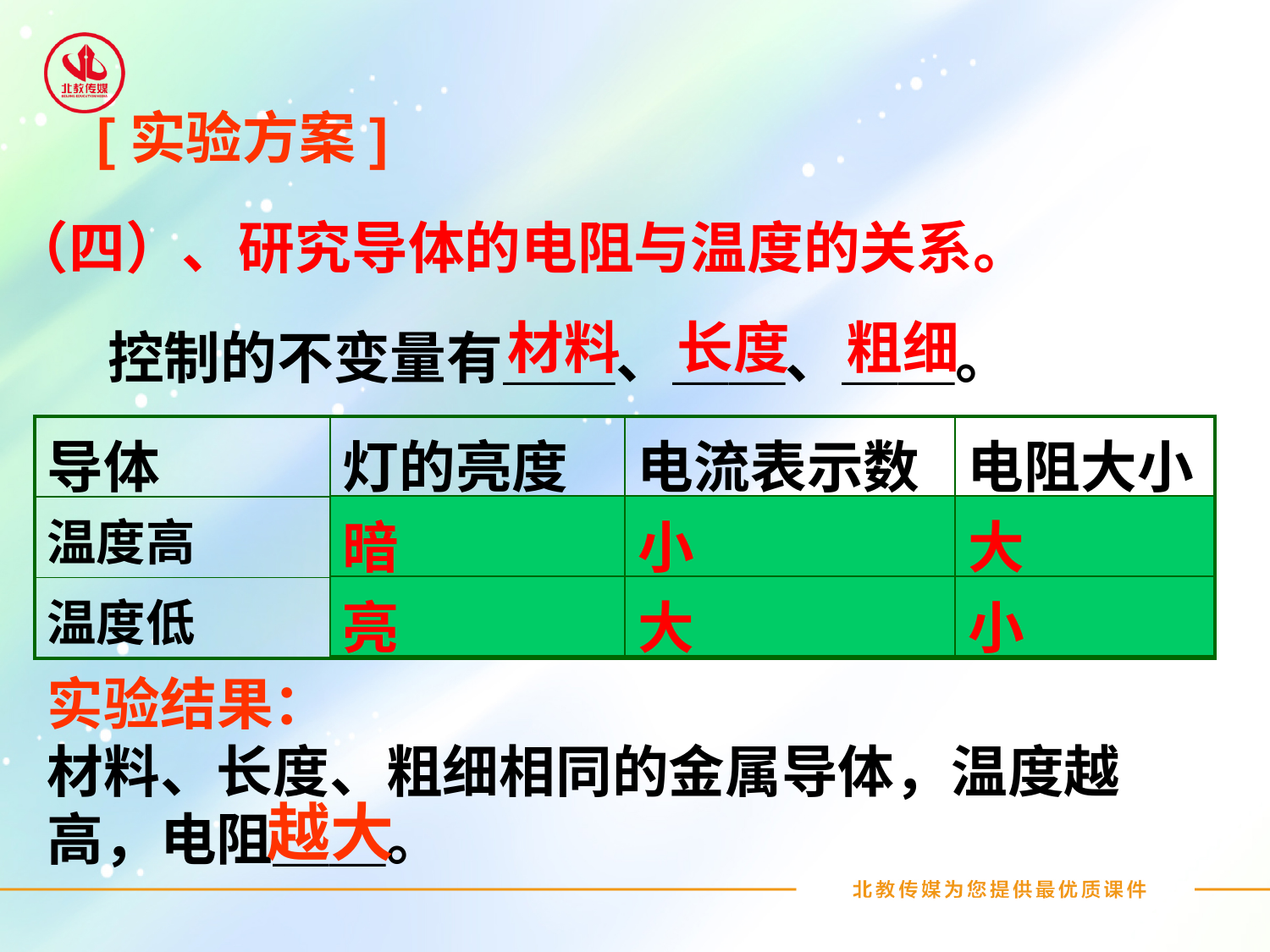

[实验方案]
（四）、研究导体的电阻与温度的关系。
材料　长度　粗细
控制的不变量有＿＿、＿＿、＿＿。
| 导体 | 灯的亮度 | 电流表示数 | 电阻大小 |
| --- | --- | --- | --- |
| 温度高 | 暗 | 小 | 大 |
| 温度低 | 亮 | 大 | 小 |
| 暗 | 小 | 大 |
| --- | --- | --- |
| 亮 | 大 | 小 |
实验结果：
材料、长度、粗细相同的金属导体，温度越高，电阻＿＿。
越大